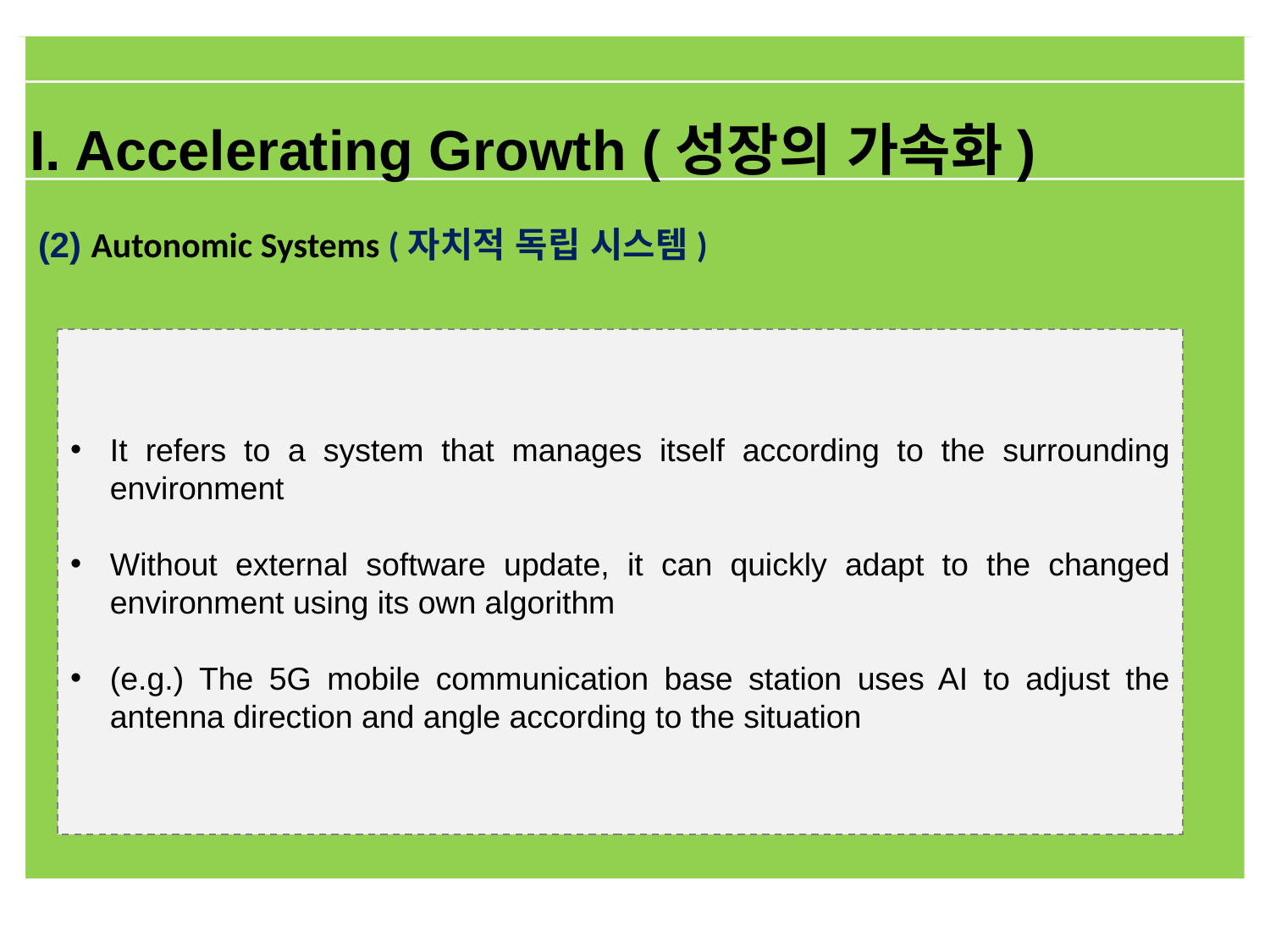

I. Accelerating Growth (성장의 가속화)
(2) Autonomic Systems (자치적 독립 시스템)
It refers to a system that manages itself according to the surrounding environment

Without external software update, it can quickly adapt to the changed environment using its own algorithm

(e.g.) The 5G mobile communication base station uses AI to adjust the antenna direction and angle according to the situation